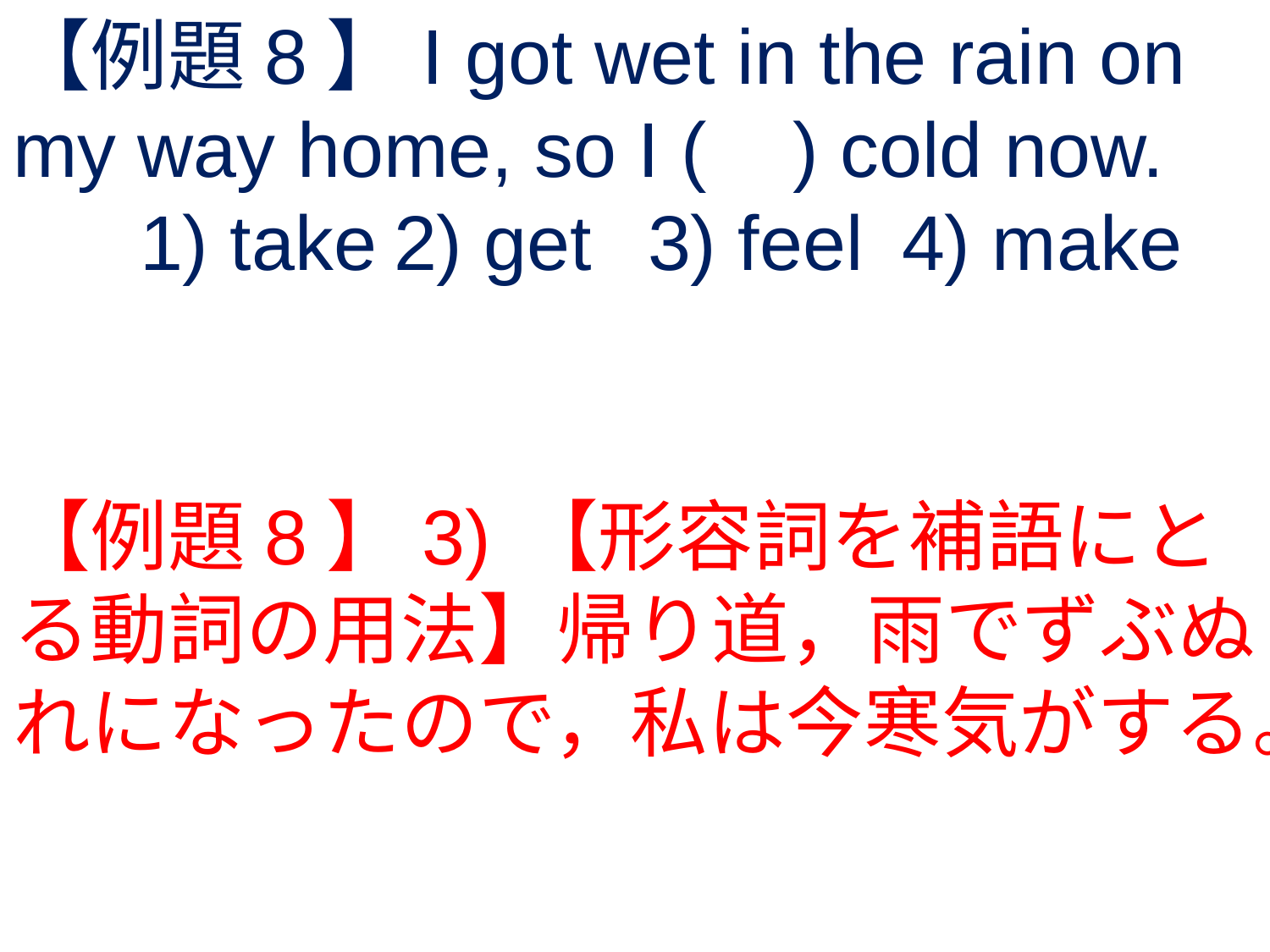

# 【例題8】I got wet in the rain on my way home, so I (    ) cold now.	1) take	2) get	3) feel	4) make
【例題8】3) 	【形容詞を補語にとる動詞の用法】帰り道，雨でずぶぬれになったので，私は今寒気がする。